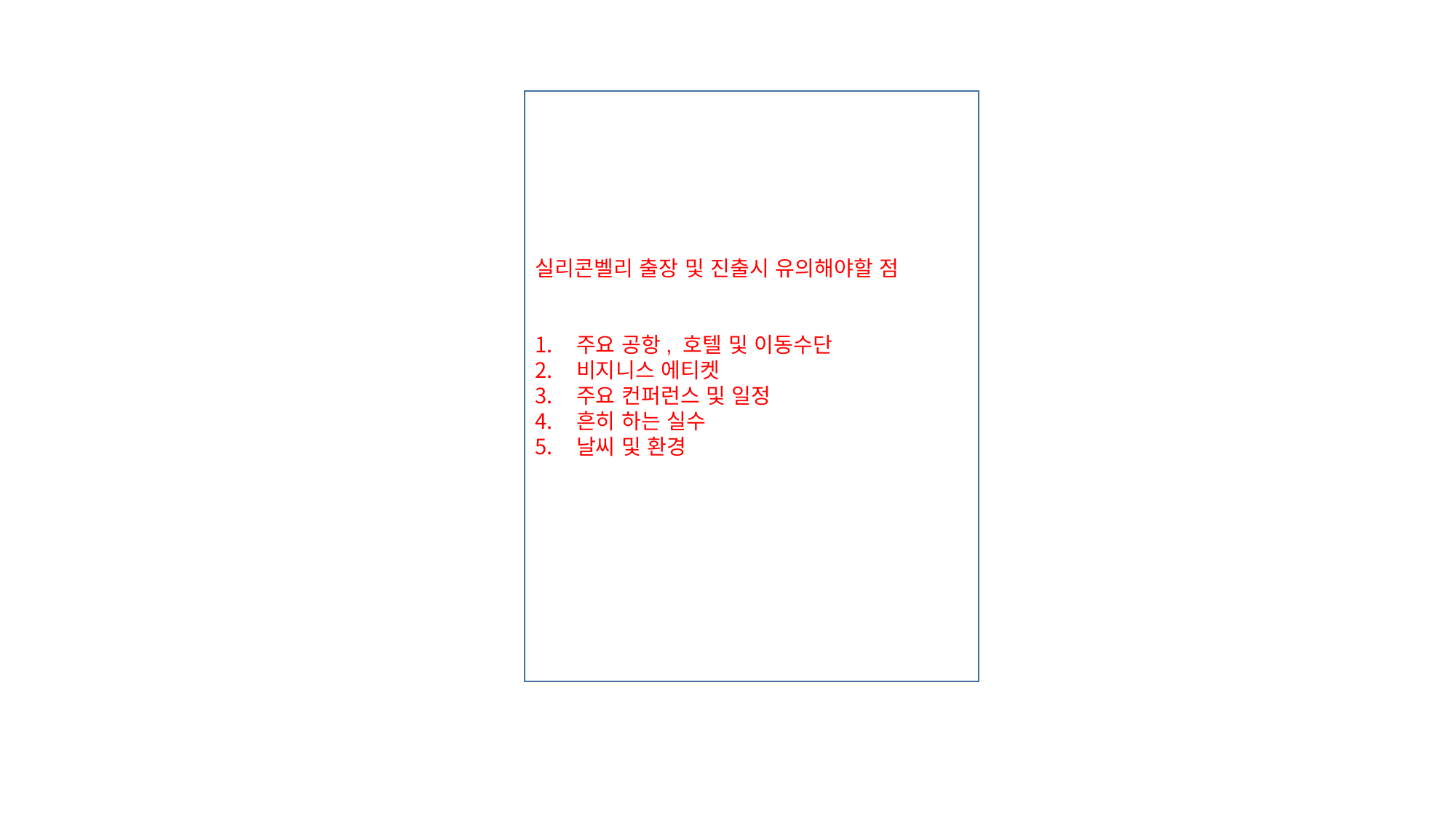

실리콘벨리 출장 및 진출시 유의해야할 점

주요 공항, 호텔 및 이동수단
비지니스 에티켓
주요 컨퍼런스 및 일정
흔히 하는 실수
날씨 및 환경

ㅍ